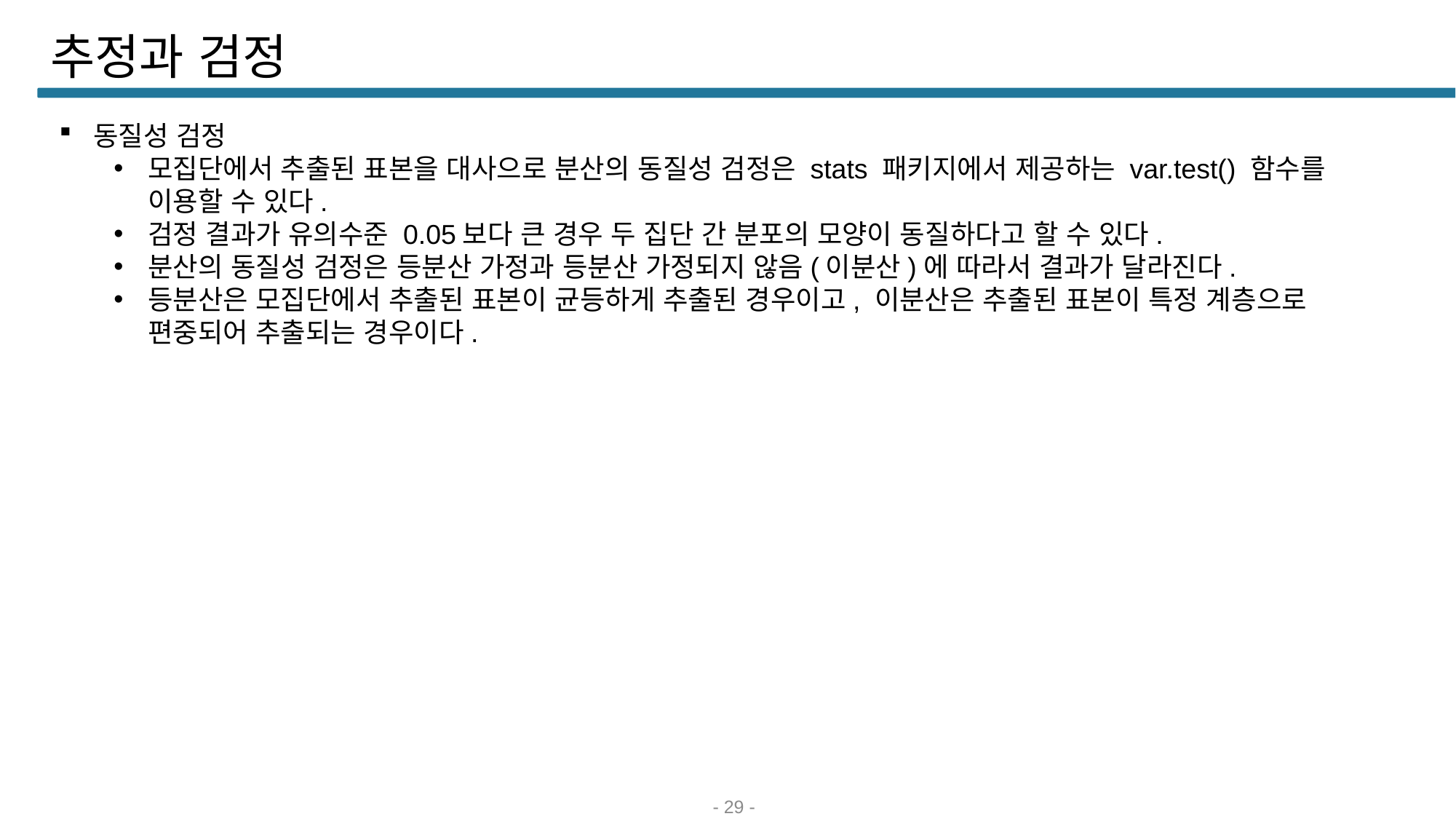

# 추정과 검정
동질성 검정
모집단에서 추출된 표본을 대사으로 분산의 동질성 검정은 stats 패키지에서 제공하는 var.test() 함수를 이용할 수 있다.
검정 결과가 유의수준 0.05보다 큰 경우 두 집단 간 분포의 모양이 동질하다고 할 수 있다.
분산의 동질성 검정은 등분산 가정과 등분산 가정되지 않음(이분산)에 따라서 결과가 달라진다.
등분산은 모집단에서 추출된 표본이 균등하게 추출된 경우이고, 이분산은 추출된 표본이 특정 계층으로 편중되어 추출되는 경우이다.

- 29 -